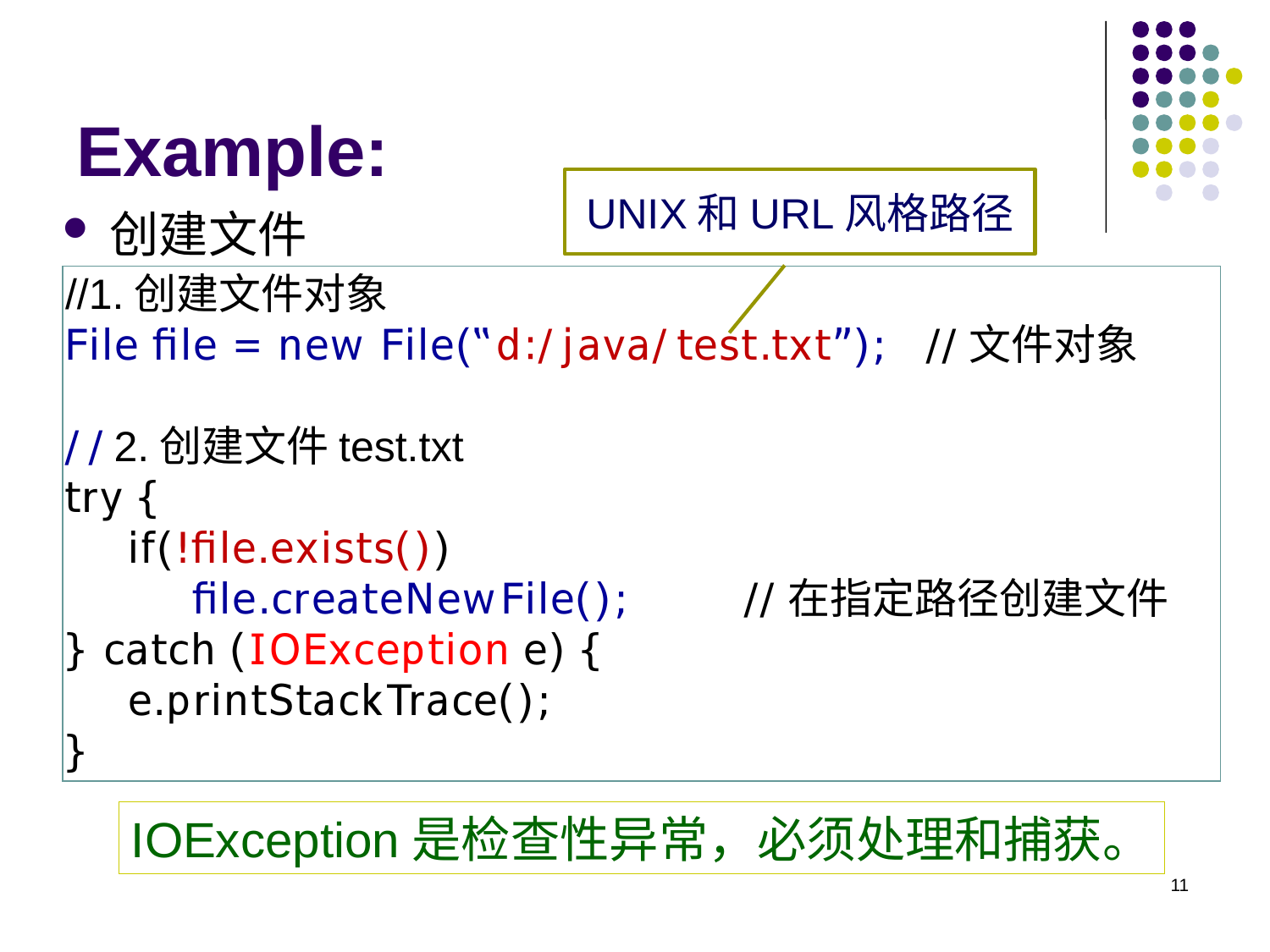

# Example:
UNIX和URL风格路径
创建文件
//1.创建文件对象
File file = new File(“d:/java/test.txt”);   //文件对象

//2.创建文件test.txt
try {
if(!file.exists())
file.createNewFile();	 //在指定路径创建文件
} catch (IOException e) {
e.printStackTrace();
}
IOException是检查性异常，必须处理和捕获。
11